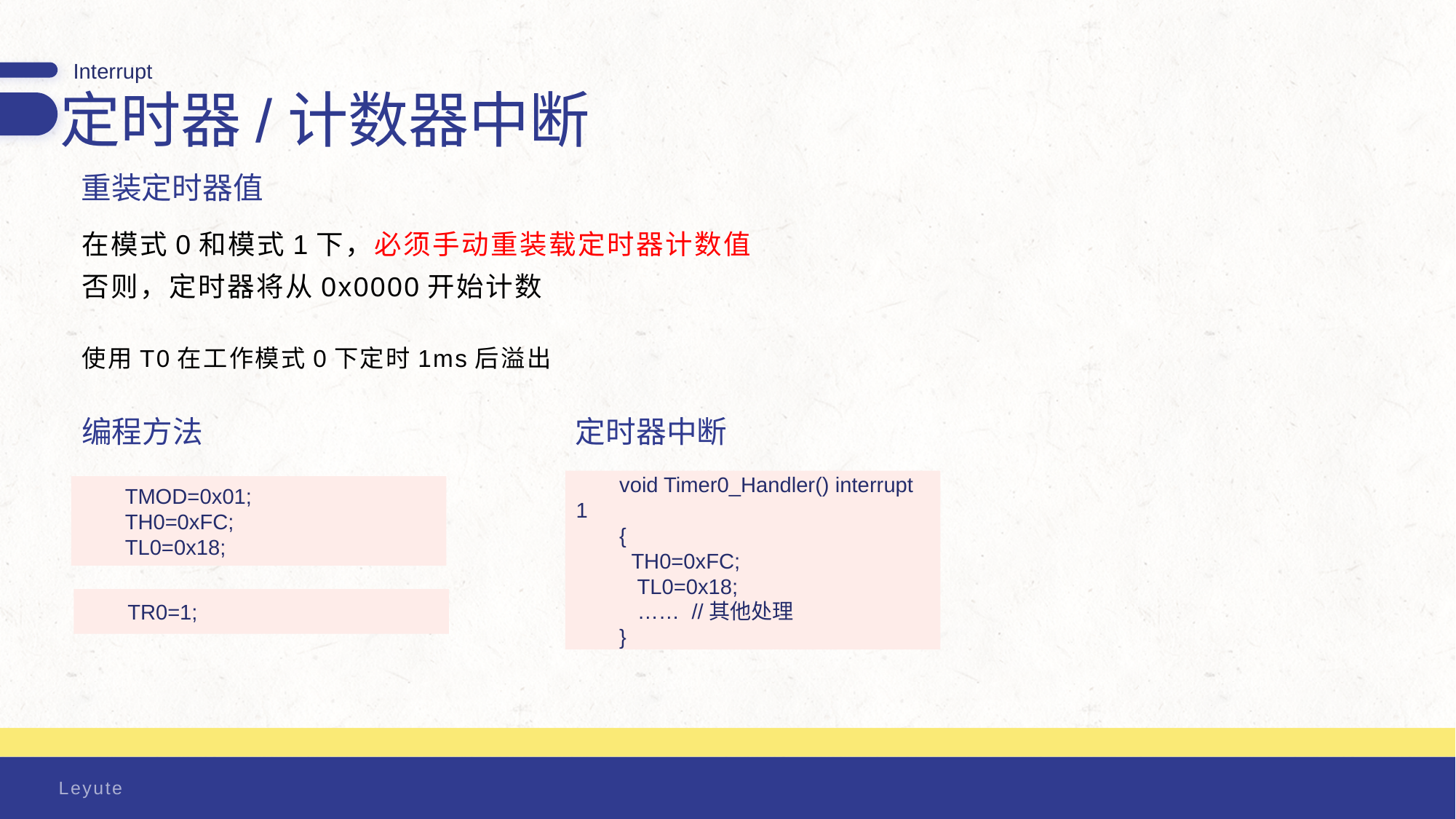

Interrupt
定时器/计数器中断
重装定时器值
在模式0和模式1下，必须手动重装载定时器计数值
否则，定时器将从0x0000开始计数
使用T0在工作模式0下定时1ms后溢出
编程方法
定时器中断
void Timer0_Handler() interrupt 1
{
  TH0=0xFC;
   TL0=0x18;
   ……  //其他处理
}
TMOD=0x01;
TH0=0xFC;
TL0=0x18;
TR0=1;